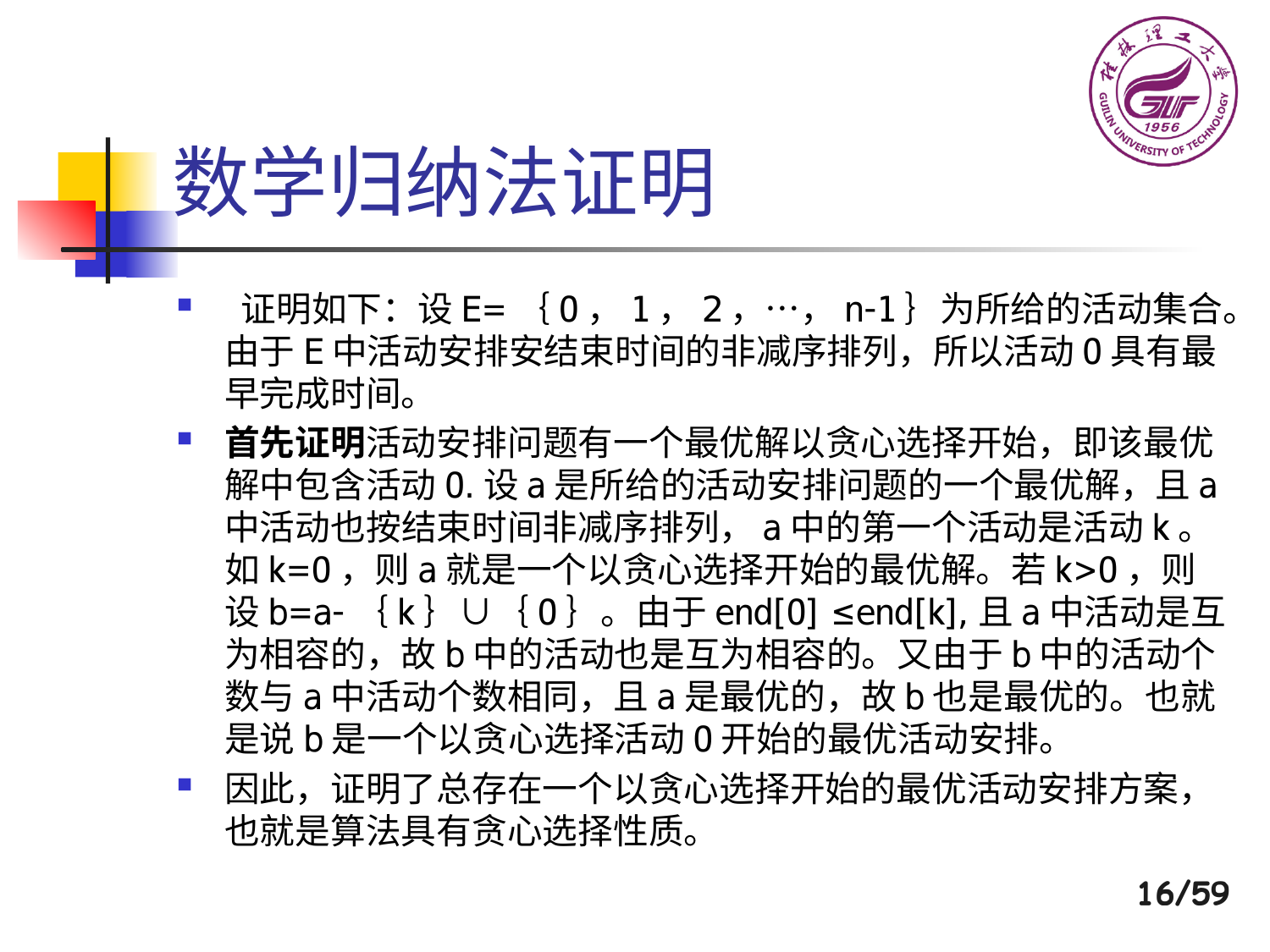

# 数学归纳法证明
 证明如下：设E=｛0，1，2，…，n-1｝为所给的活动集合。由于E中活动安排安结束时间的非减序排列，所以活动0具有最早完成时间。
首先证明活动安排问题有一个最优解以贪心选择开始，即该最优解中包含活动0.设a是所给的活动安排问题的一个最优解，且a中活动也按结束时间非减序排列，a中的第一个活动是活动k。如k=0，则a就是一个以贪心选择开始的最优解。若k>0，则设b=a-｛k｝∪｛0｝。由于end[0] ≤end[k],且a中活动是互为相容的，故b中的活动也是互为相容的。又由于b中的活动个数与a中活动个数相同，且a是最优的，故b也是最优的。也就是说b是一个以贪心选择活动0开始的最优活动安排。
因此，证明了总存在一个以贪心选择开始的最优活动安排方案，也就是算法具有贪心选择性质。
16/59